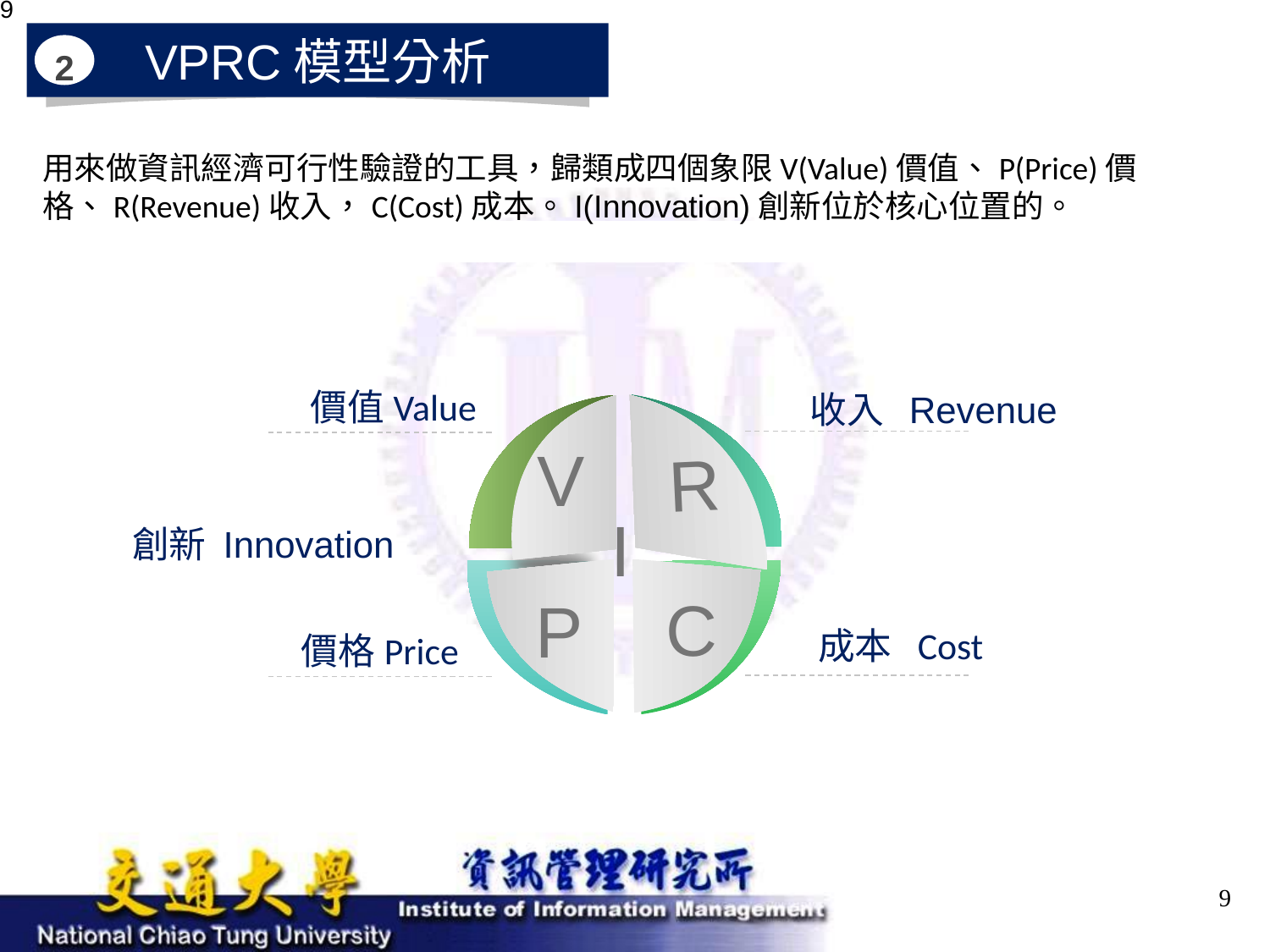

9
VPRC模型分析
2

用來做資訊經濟可行性驗證的工具，歸類成四個象限V(Value)價值、P(Price)價格、R(Revenue)收入，C(Cost)成本。I(Innovation)創新位於核心位置的。

收入  Revenue
價值Value
R

V
I
創新 Innovation

C
P

成本  Cost
價格Price

9